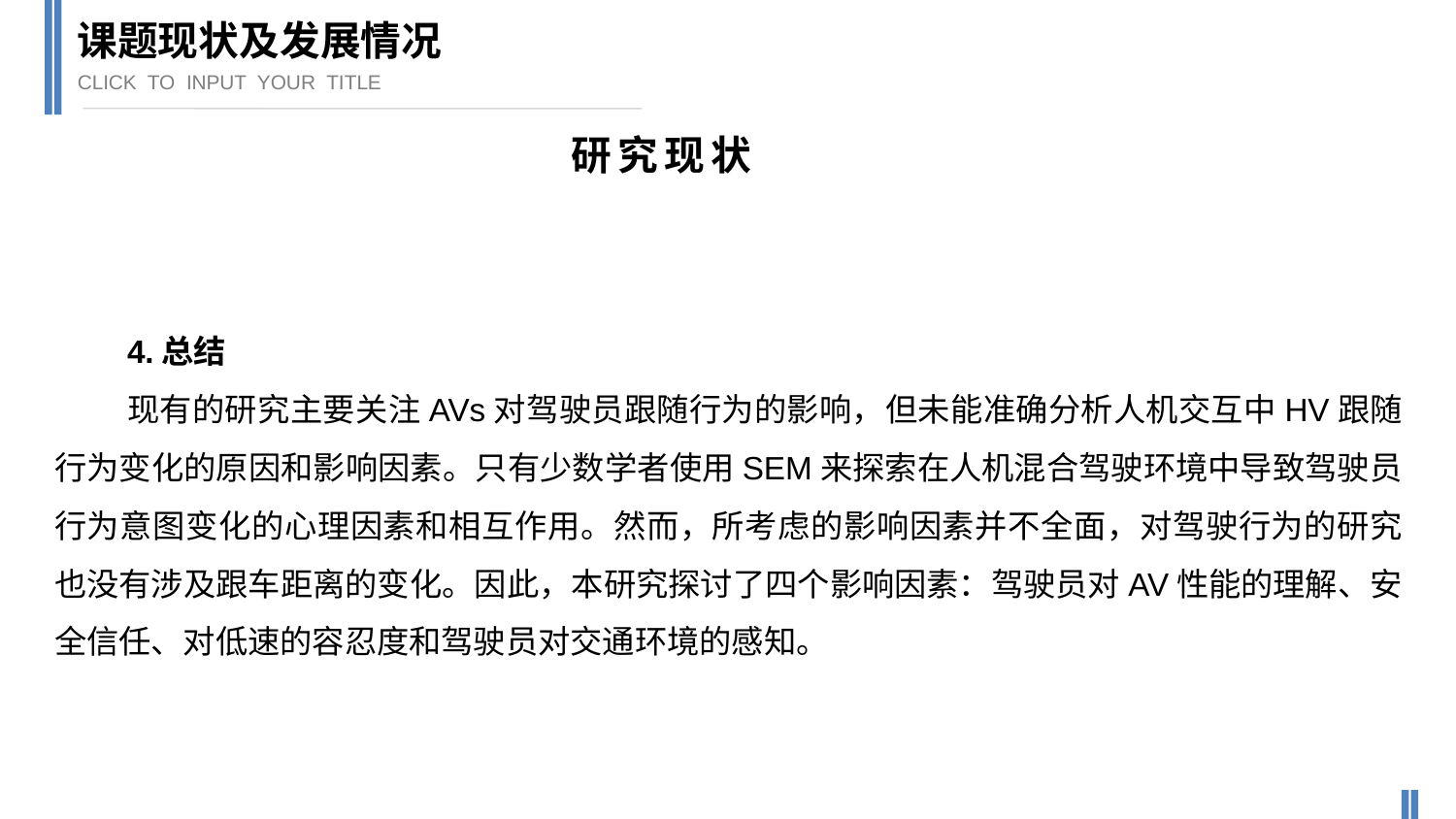

课题现状及发展情况
CLICK  TO  INPUT  YOUR  TITLE
研究现状
4.总结
现有的研究主要关注AVs对驾驶员跟随行为的影响，但未能准确分析人机交互中HV跟随行为变化的原因和影响因素。只有少数学者使用SEM来探索在人机混合驾驶环境中导致驾驶员行为意图变化的心理因素和相互作用。然而，所考虑的影响因素并不全面，对驾驶行为的研究也没有涉及跟车距离的变化。因此，本研究探讨了四个影响因素：驾驶员对AV性能的理解、安全信任、对低速的容忍度和驾驶员对交通环境的感知。